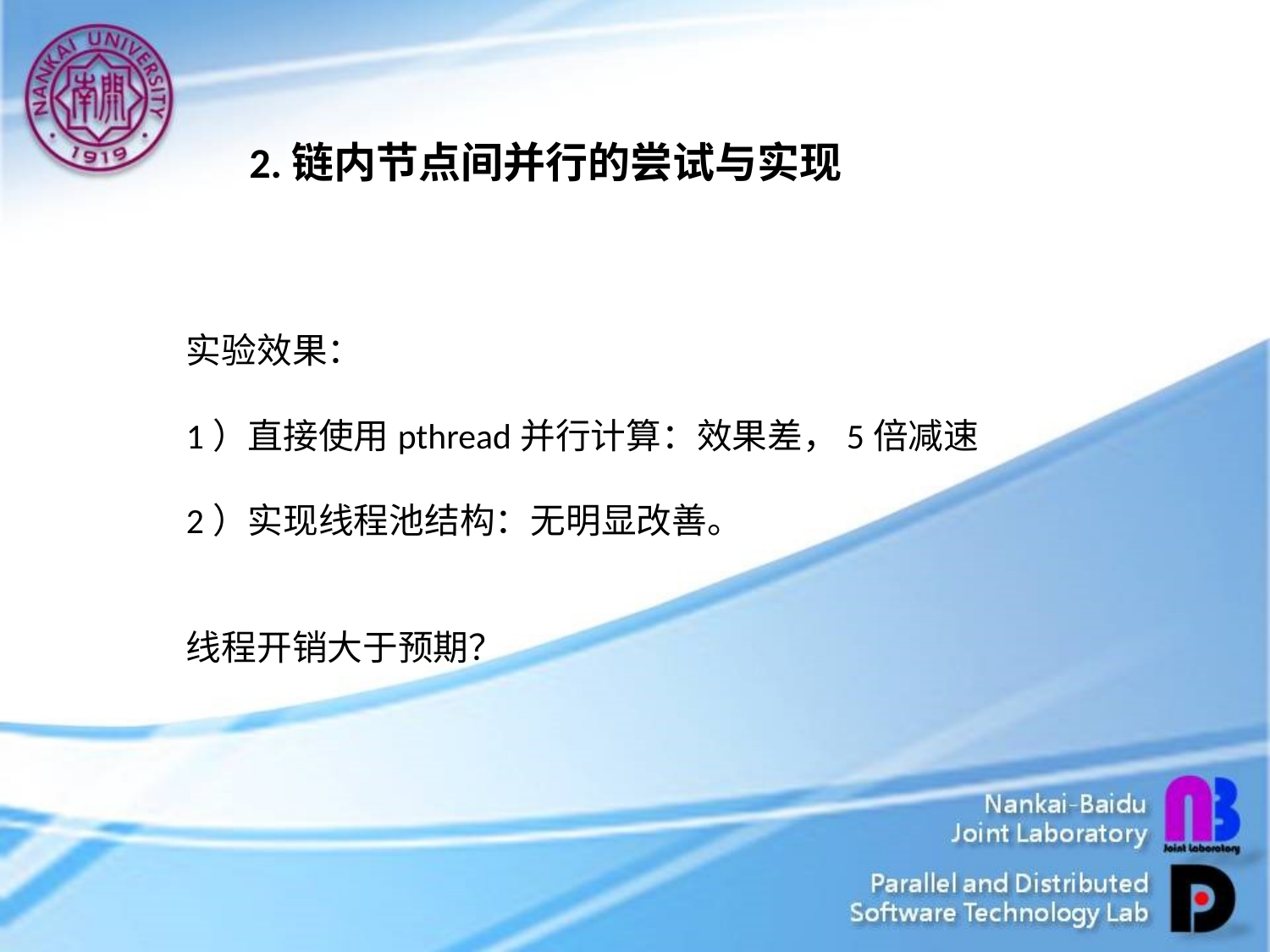

2.链内节点间并行的尝试与实现

实验效果：

1）直接使用pthread并行计算：效果差，5倍减速

2）实现线程池结构：无明显改善。

线程开销大于预期？